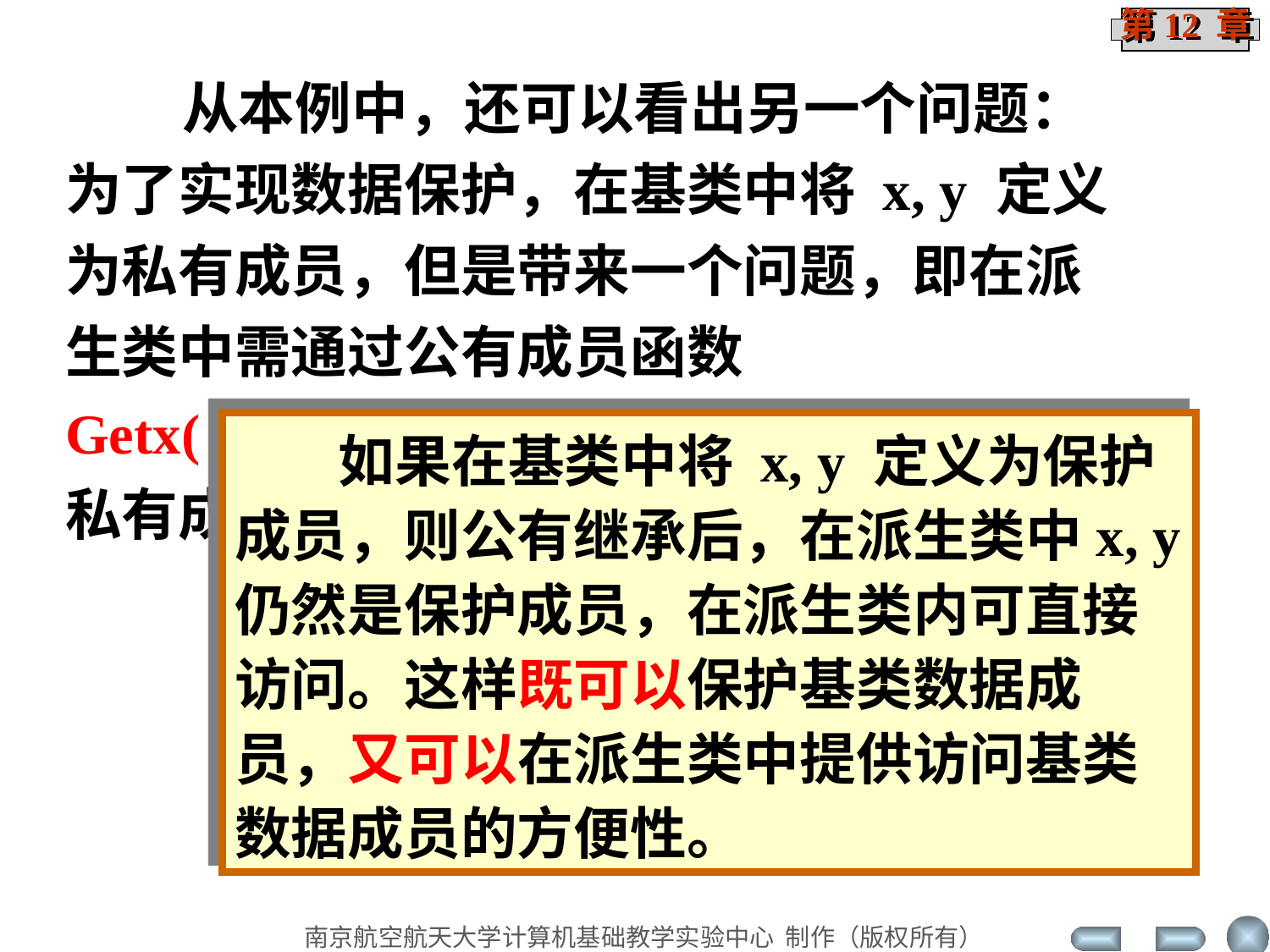

从本例中，还可以看出另一个问题：为了实现数据保护，在基类中将 x, y 定义为私有成员，但是带来一个问题，即在派生类中需通过公有成员函数Getx( ) ，Setxy(x1, y1) 等来访为基类的私有成员。
       如果在基类中将 x, y 定义为保护成员，则公有继承后，在派生类中x, y 仍然是保护成员，在派生类内可直接访问。这样既可以保护基类数据成员，又可以在派生类中提供访问基类数据成员的方便性。